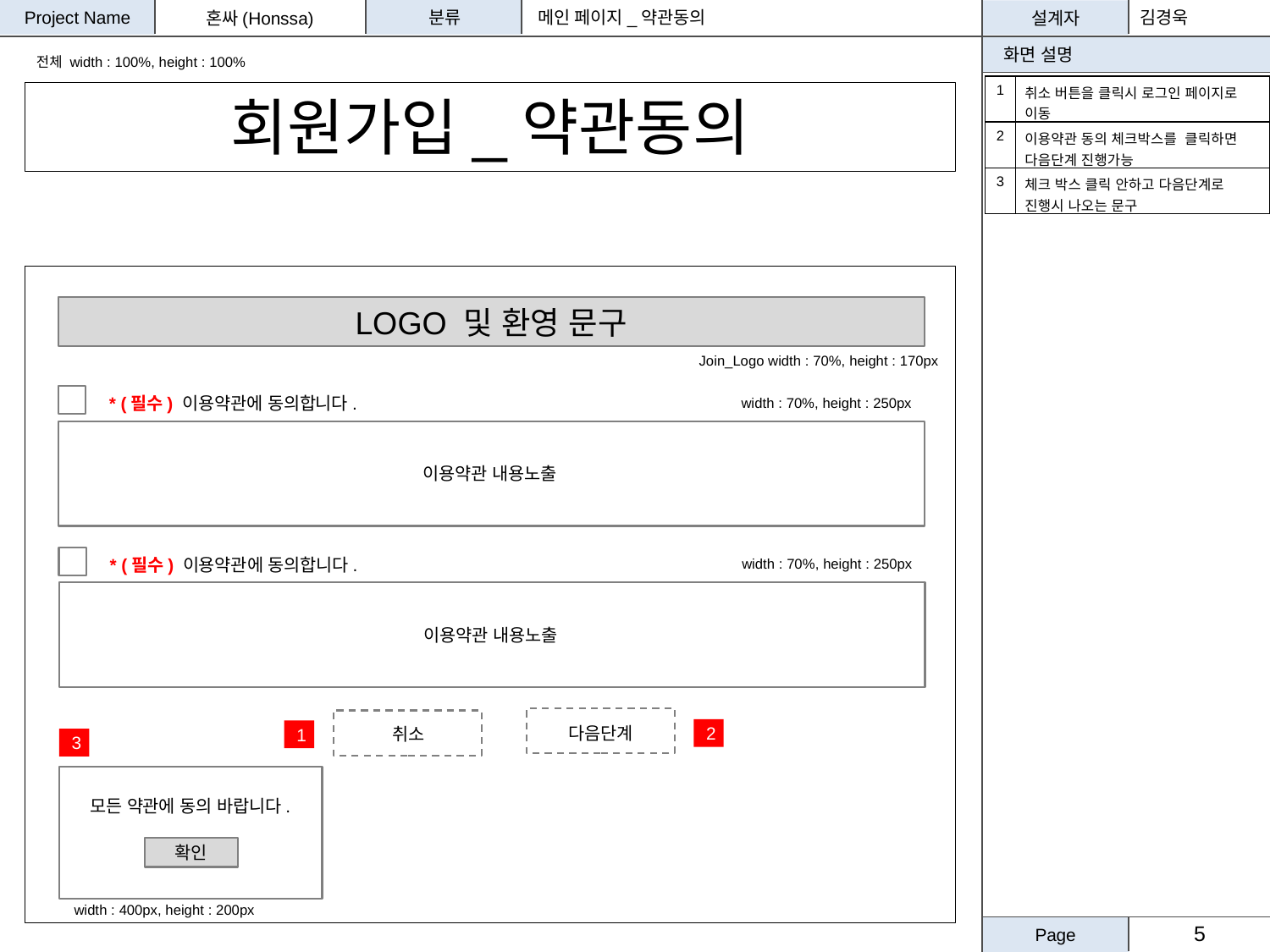

메인 페이지_약관동의
김경욱
전체 width : 100%, height : 100%

| 1 | 취소 버튼을 클릭시 로그인 페이지로 이동 |
| --- | --- |
| 2 | 이용약관 동의 체크박스를 클릭하면 다음단계 진행가능 |
| 3 | 체크 박스 클릭 안하고 다음단계로 진행시 나오는 문구 |

회원가입_약관동의

LOGO 및 환영 문구
Join_Logo width : 70%, height : 170px
* (필수) 이용약관에 동의합니다.

width : 70%, height : 250px

이용약관 내용노출
* (필수) 이용약관에 동의합니다.

width : 70%, height : 250px

이용약관 내용노출

다음단계
취소
2
1
3

모든 약관에 동의 바랍니다.
확인
width : 400px, height : 200px
5